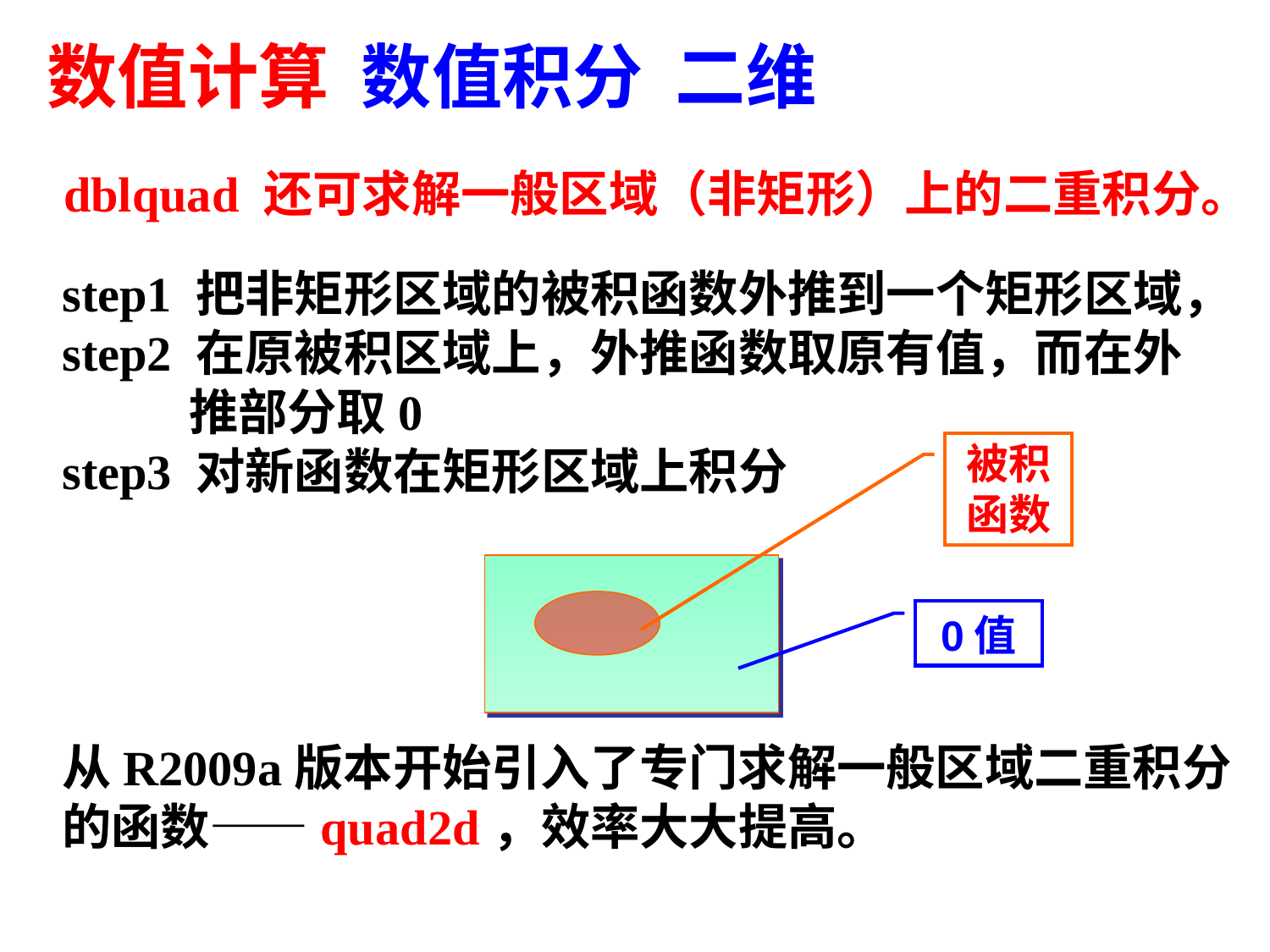

数值计算  数值积分  二维

dblquad 还可求解一般区域（非矩形）上的二重积分。
step1 把非矩形区域的被积函数外推到一个矩形区域，step2 在原被积区域上，外推函数取原有值，而在外
	推部分取0
step3 对新函数在矩形区域上积分

从R2009a版本开始引入了专门求解一般区域二重积分的函数——quad2d，效率大大提高。
被积函数

0值
63